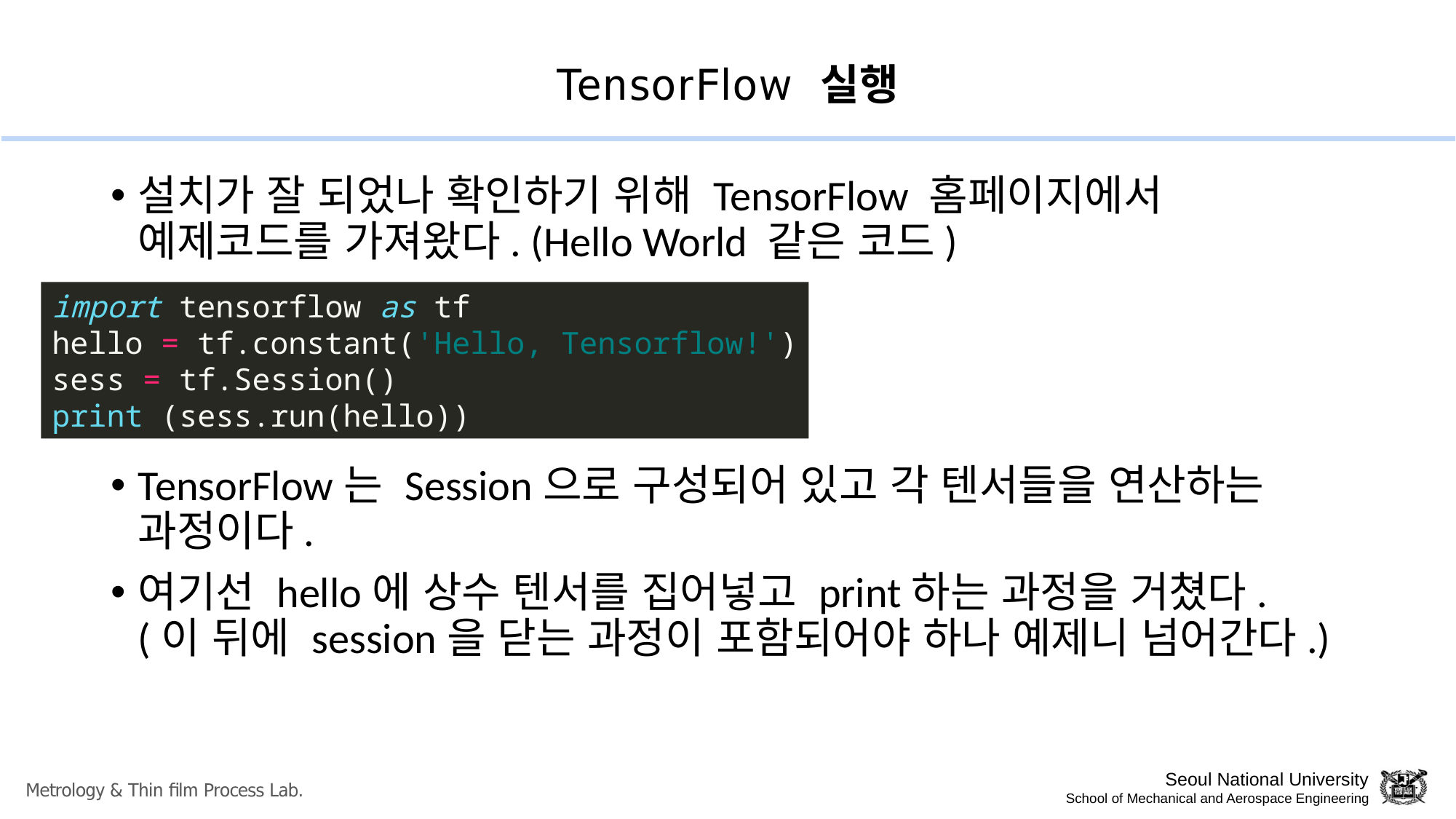

# TensorFlow 실행
설치가 잘 되었나 확인하기 위해 TensorFlow 홈페이지에서 예제코드를 가져왔다. (Hello World 같은 코드)

TensorFlow는 Session으로 구성되어 있고 각 텐서들을 연산하는 과정이다.
여기선 hello에 상수 텐서를 집어넣고 print하는 과정을 거쳤다.
(이 뒤에 session을 닫는 과정이 포함되어야 하나 예제니 넘어간다.)

import tensorflow as tf
hello = tf.constant('Hello, Tensorflow!')
sess = tf.Session()
print (sess.run(hello))